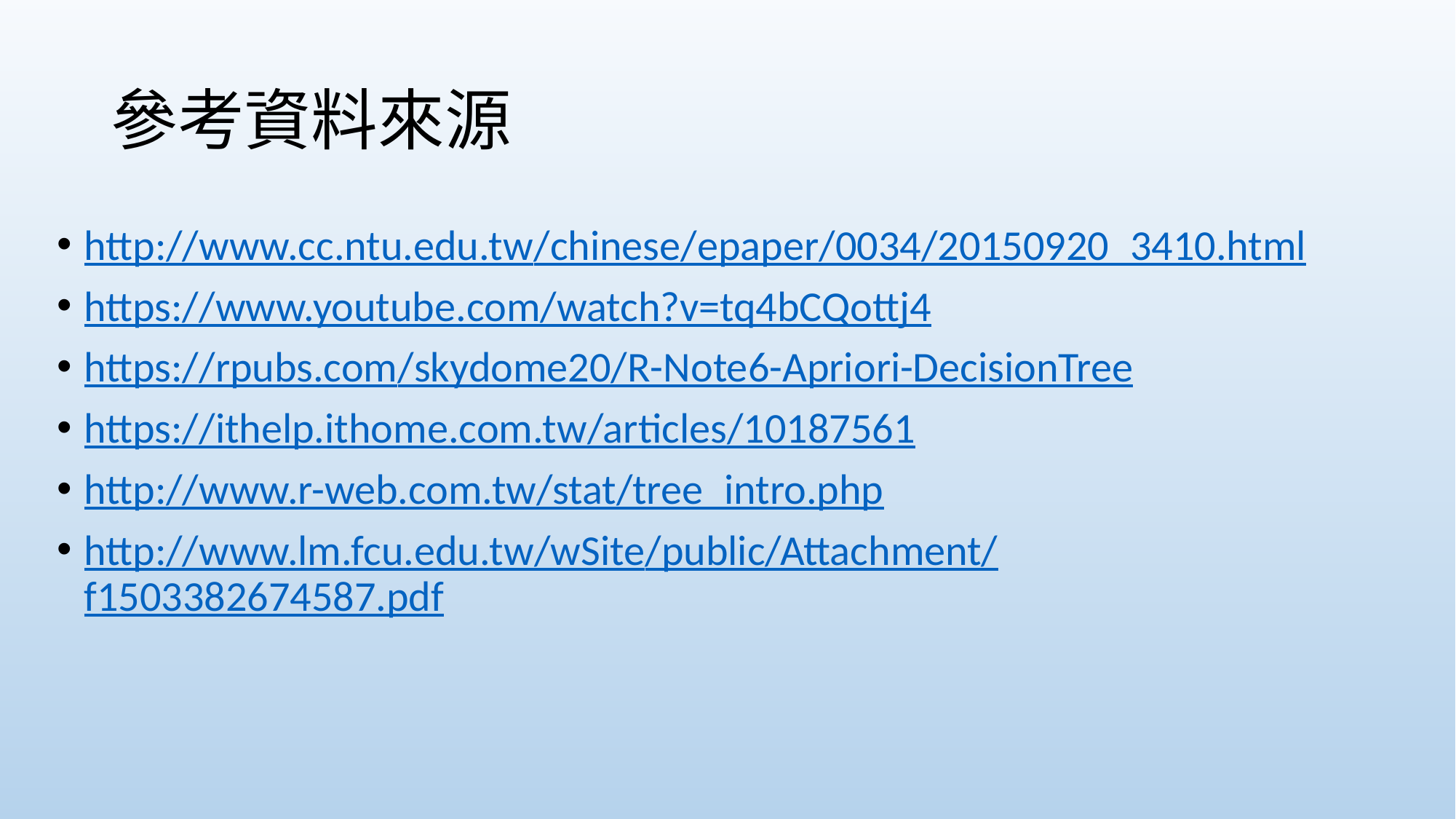

# 參考資料來源
http://www.cc.ntu.edu.tw/chinese/epaper/0034/20150920_3410.html
https://www.youtube.com/watch?v=tq4bCQottj4
https://rpubs.com/skydome20/R-Note6-Apriori-DecisionTree
https://ithelp.ithome.com.tw/articles/10187561
http://www.r-web.com.tw/stat/tree_intro.php
http://www.lm.fcu.edu.tw/wSite/public/Attachment/f1503382674587.pdf